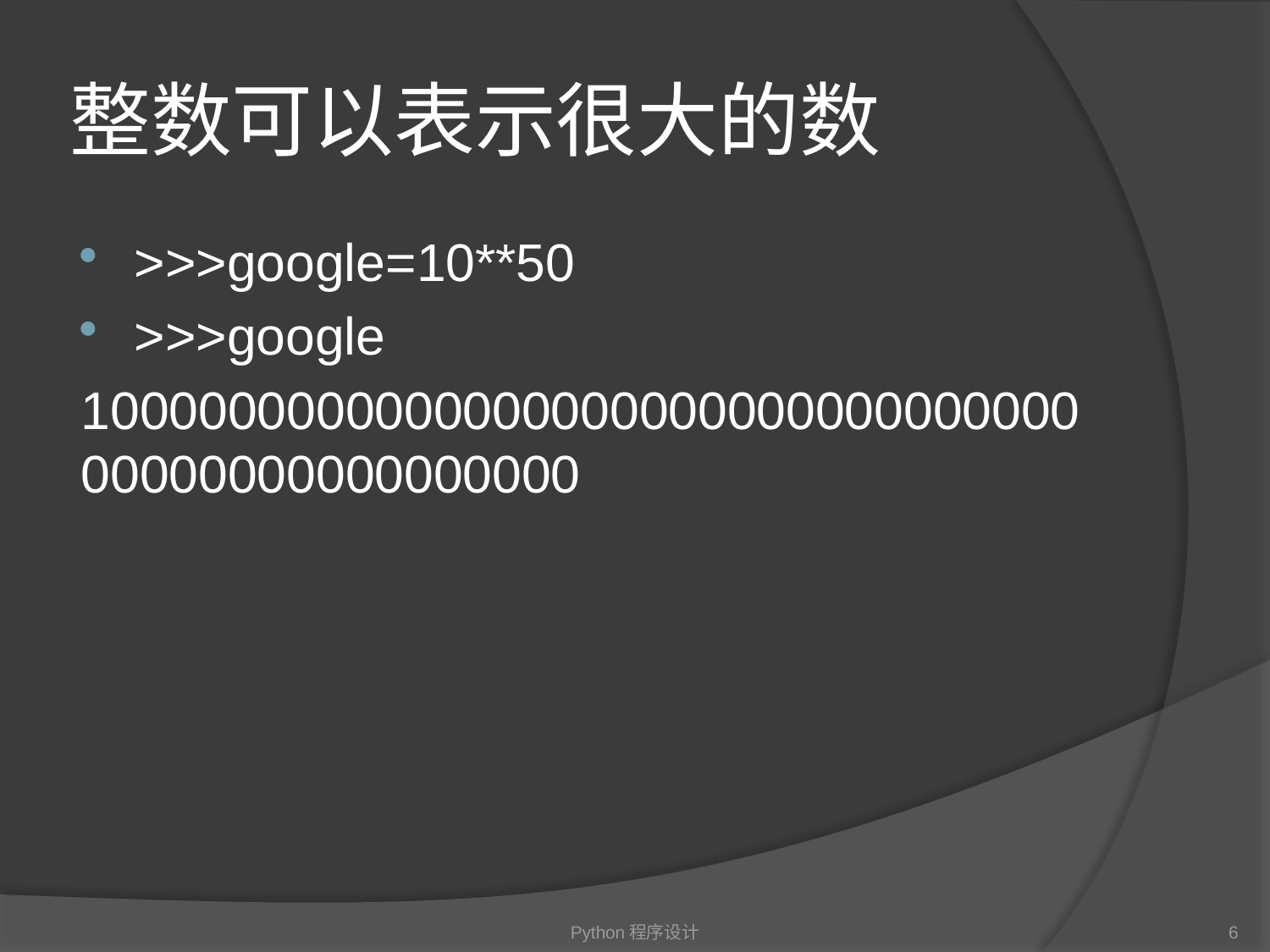

# 整数可以表示很大的数
>>>google=10**50
>>>google
100000000000000000000000000000000000000000000000000

Python程序设计
6